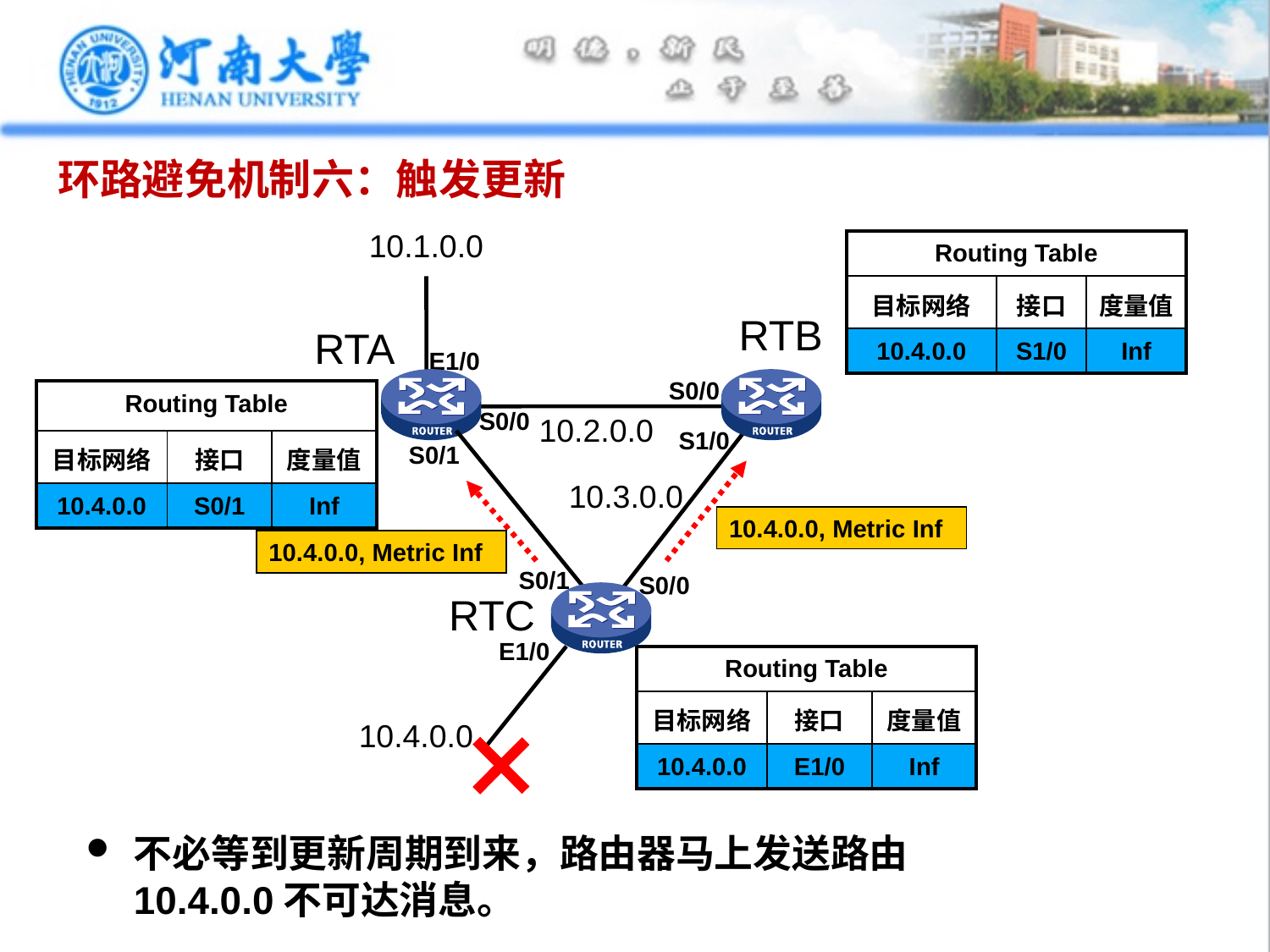

# 环路避免机制六：触发更新
10.1.0.0
| Routing Table |  |  |
| --- | --- | --- |
| 目标网络 | 接口 | 度量值 |
| 10.4.0.0 | S1/0 | Inf |

RTB
RTA
E1/0
S0/0

| Routing Table |  |  |
| --- | --- | --- |
| 目标网络 | 接口 | 度量值 |
| 10.4.0.0 | S0/1 | Inf |
S0/0
10.2.0.0

S1/0
S0/1

10.3.0.0

10.4.0.0, Metric Inf
10.4.0.0, Metric Inf
S0/1
S0/0
RTC

E1/0

| Routing Table |  |  |
| --- | --- | --- |
| 目标网络 | 接口 | 度量值 |
| 10.4.0.0 | E1/0 | Inf |
10.4.0.0

不必等到更新周期到来，路由器马上发送路由10.4.0.0不可达消息。